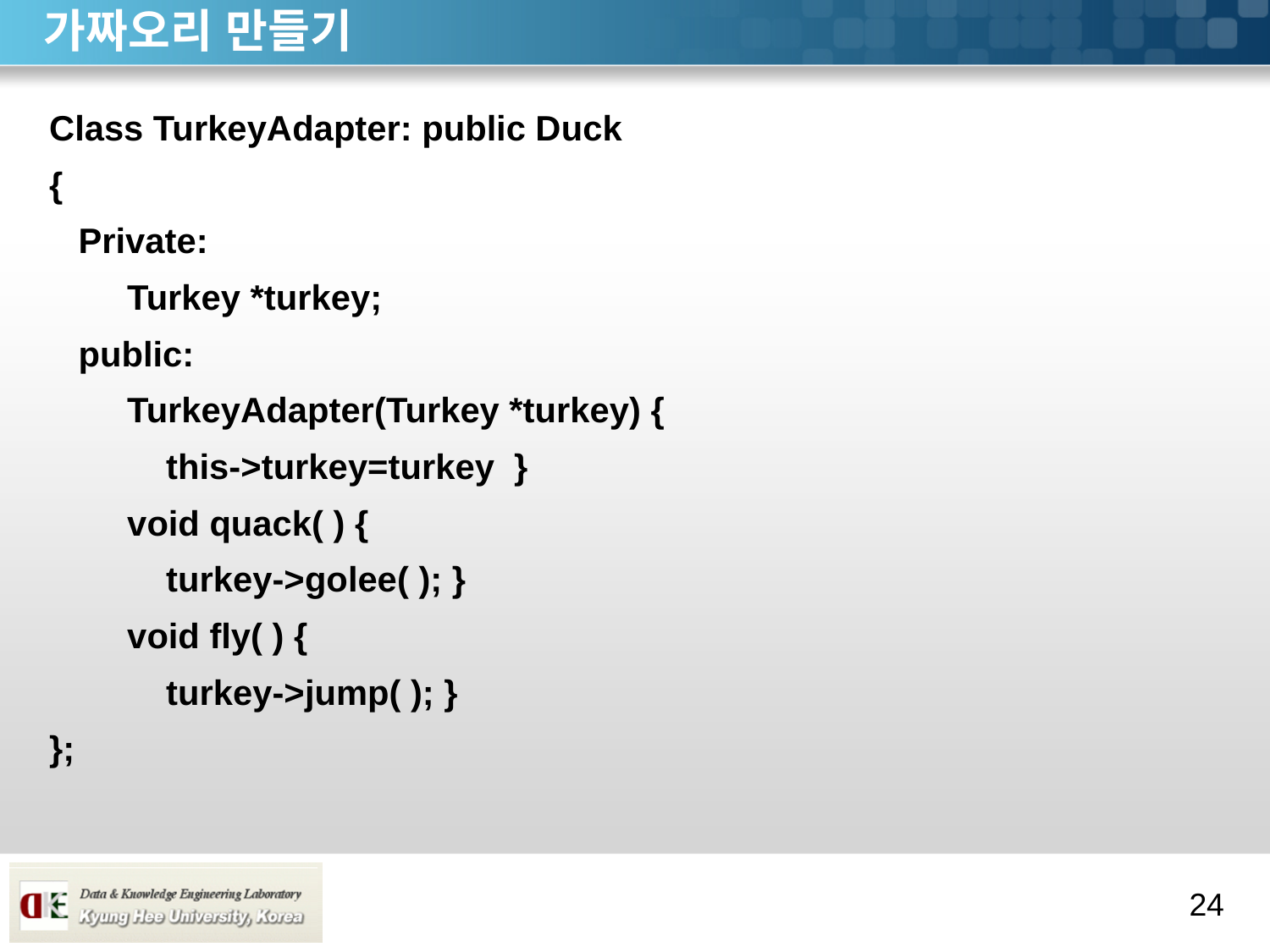

# 가짜오리 만들기
Class TurkeyAdapter: public Duck
{
   Private:
        Turkey *turkey;
   public:
        TurkeyAdapter(Turkey *turkey) {
            this->turkey=turkey  }
        void quack( ) {
            turkey->golee( ); }
        void fly( ) {
            turkey->jump( ); }
};